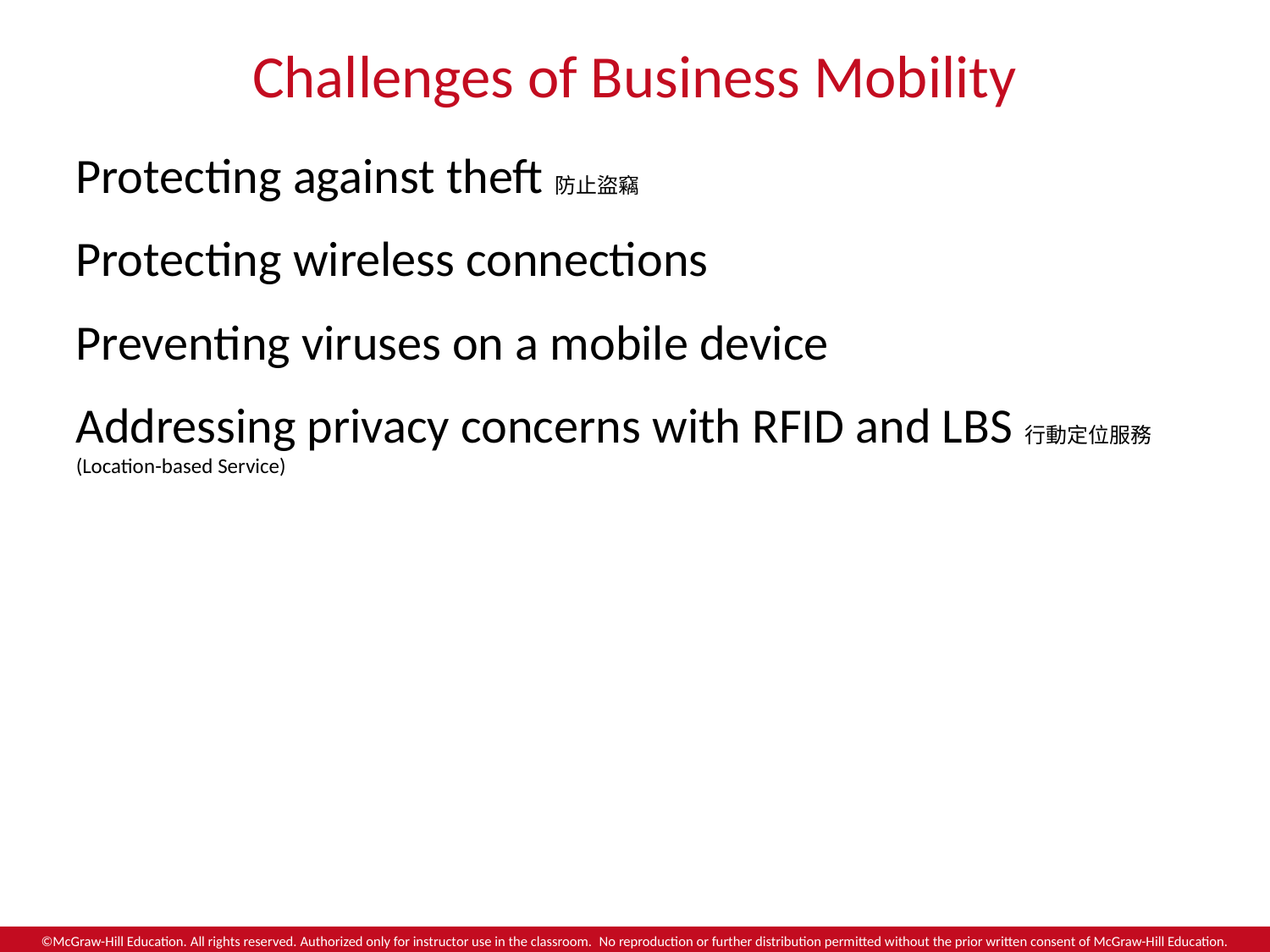

# Challenges of Business Mobility
Protecting against theft防止盜竊
Protecting wireless connections
Preventing viruses on a mobile device
Addressing privacy concerns with RFID and LBS行動定位服務(Location-based Service)